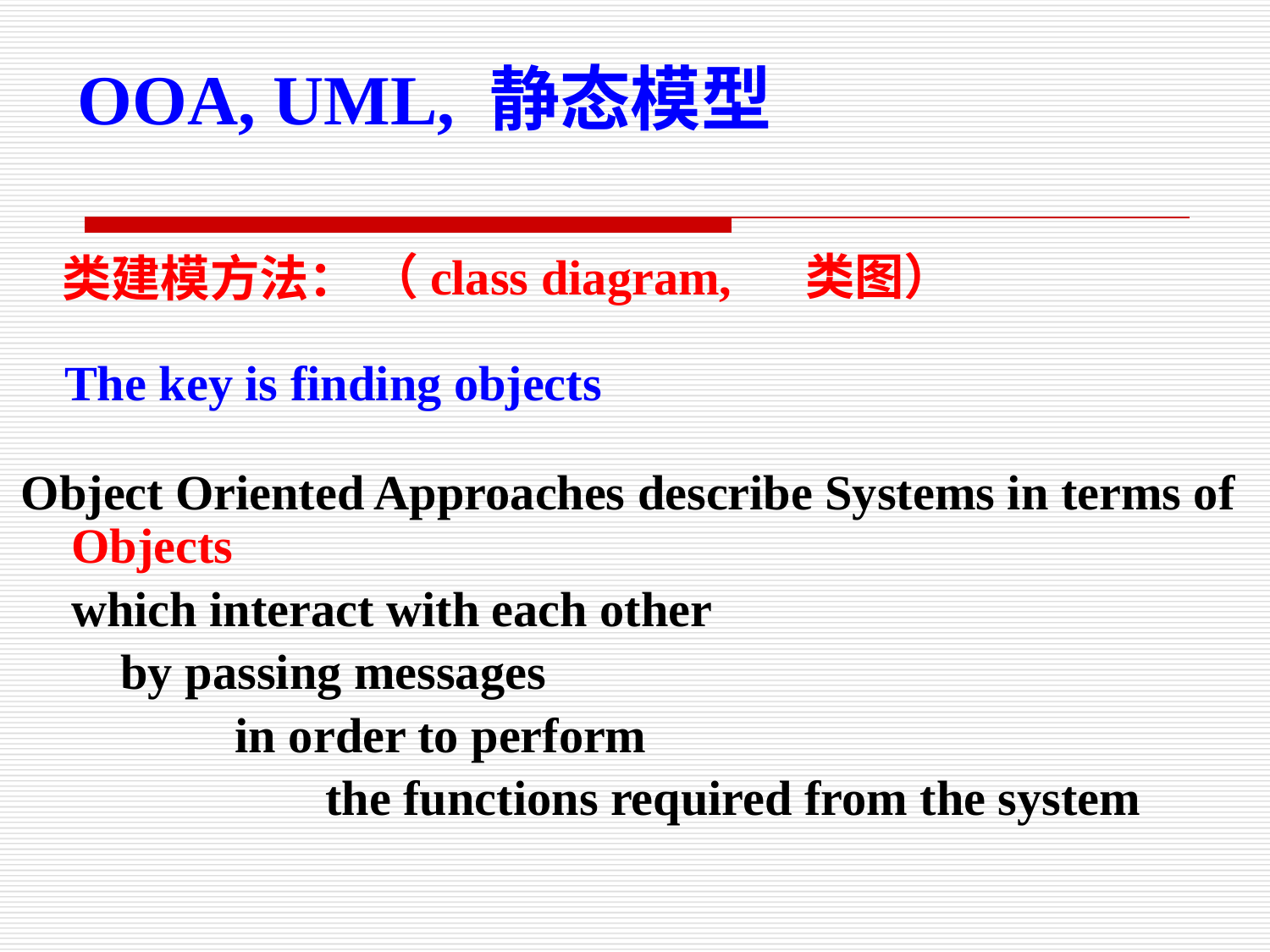

OOA, UML, 静态模型
 （class diagram,     类图）
类建模方法：
The key is finding objects
Object Oriented Approaches describe Systems in terms of Objects
	which interact with each other
	    by passing messages
		   in order to perform
			the functions required from the system